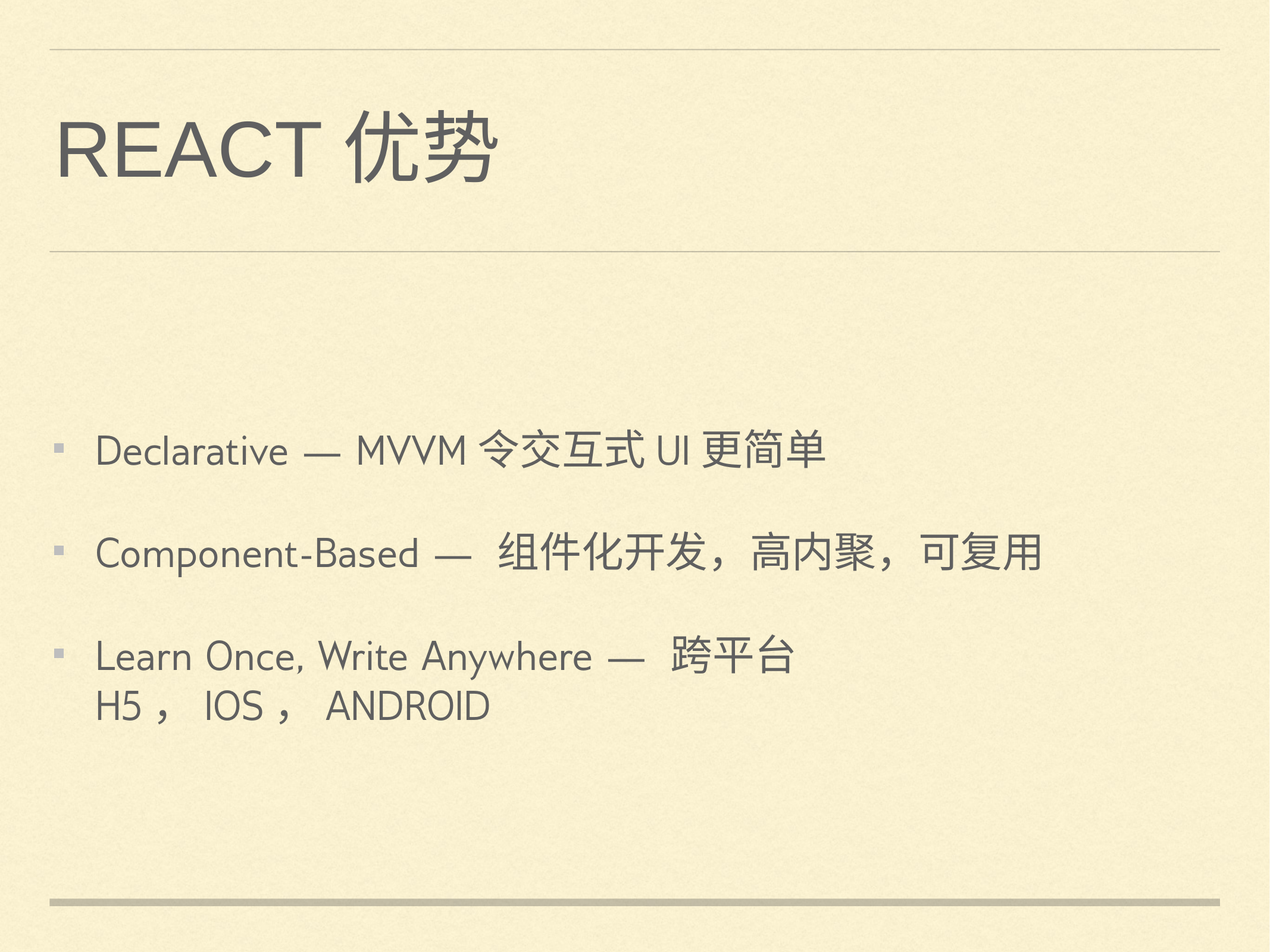

# react优势
Declarative — MVVM令交互式UI更简单
Component-Based — 组件化开发，高内聚，可复用
Learn Once, Write Anywhere — 跨平台 H5，IOS，ANDROID